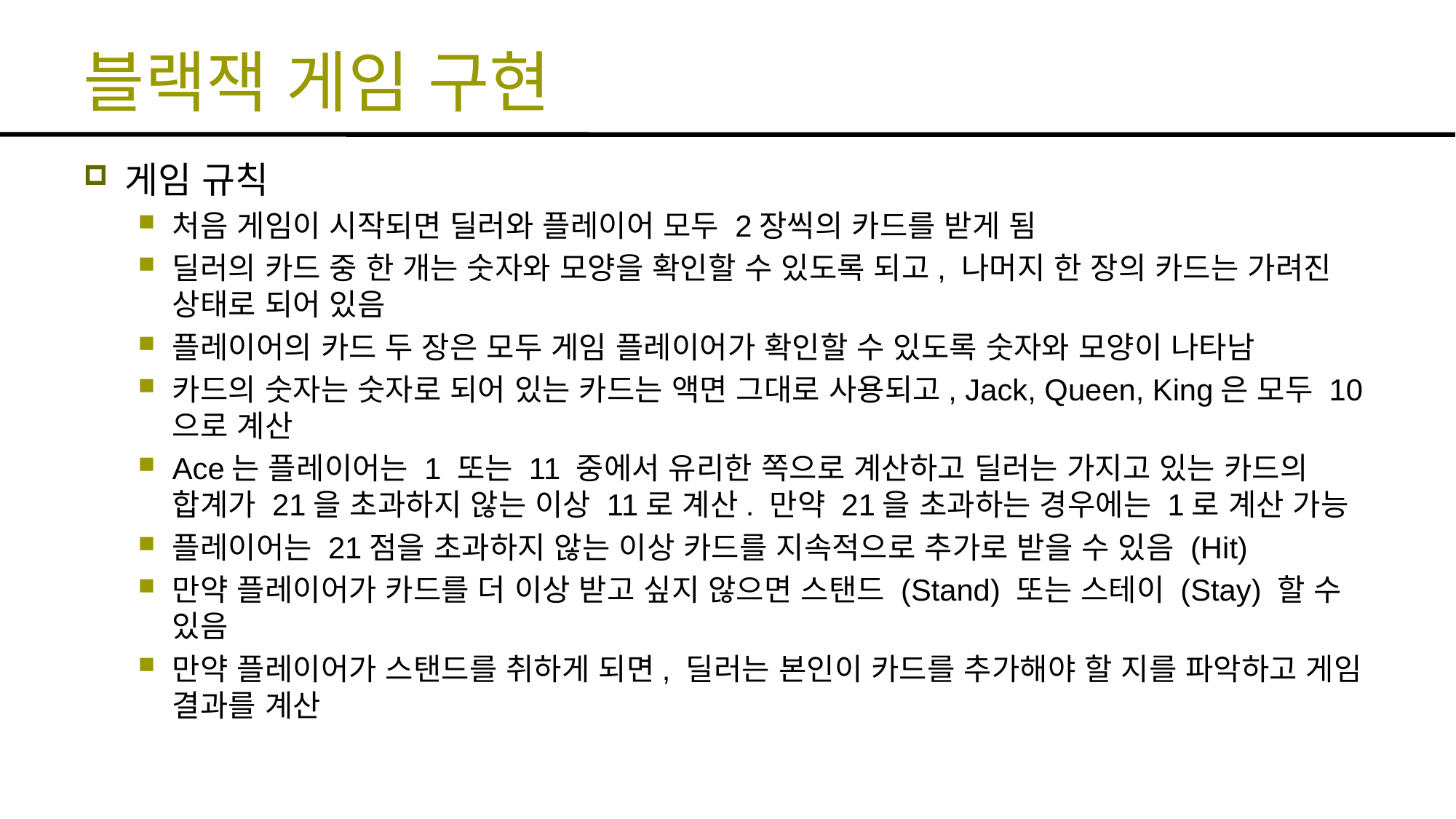

# 블랙잭 게임 구현
게임 규칙
처음 게임이 시작되면 딜러와 플레이어 모두 2장씩의 카드를 받게 됨
딜러의 카드 중 한 개는 숫자와 모양을 확인할 수 있도록 되고, 나머지 한 장의 카드는 가려진 상태로 되어 있음
플레이어의 카드 두 장은 모두 게임 플레이어가 확인할 수 있도록 숫자와 모양이 나타남
카드의 숫자는 숫자로 되어 있는 카드는 액면 그대로 사용되고, Jack, Queen, King은 모두 10으로 계산
Ace는 플레이어는 1 또는 11 중에서 유리한 쪽으로 계산하고 딜러는 가지고 있는 카드의 합계가 21을 초과하지 않는 이상 11로 계산. 만약 21을 초과하는 경우에는 1로 계산 가능
플레이어는 21점을 초과하지 않는 이상 카드를 지속적으로 추가로 받을 수 있음 (Hit)
만약 플레이어가 카드를 더 이상 받고 싶지 않으면 스탠드 (Stand) 또는 스테이 (Stay) 할 수 있음
만약 플레이어가 스탠드를 취하게 되면, 딜러는 본인이 카드를 추가해야 할 지를 파악하고 게임 결과를 계산